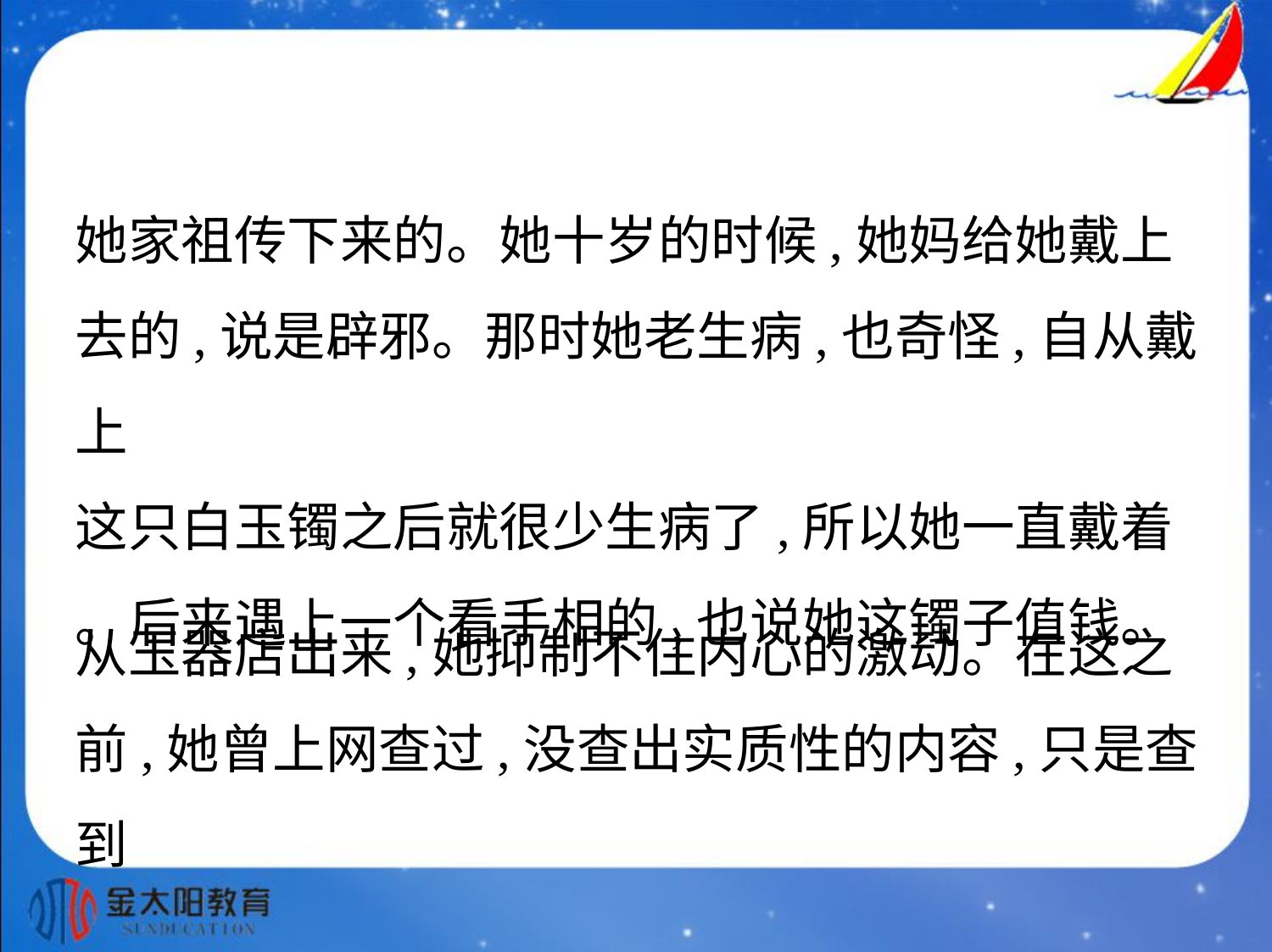

她家祖传下来的。她十岁的时候,她妈给她戴上
去的,说是辟邪。那时她老生病,也奇怪,自从戴上
这只白玉镯之后就很少生病了,所以她一直戴着
。后来遇上一个看手相的,也说她这镯子值钱。
从玉器店出来,她抑制不住内心的激动。在这之
前,她曾上网查过,没查出实质性的内容,只是查到